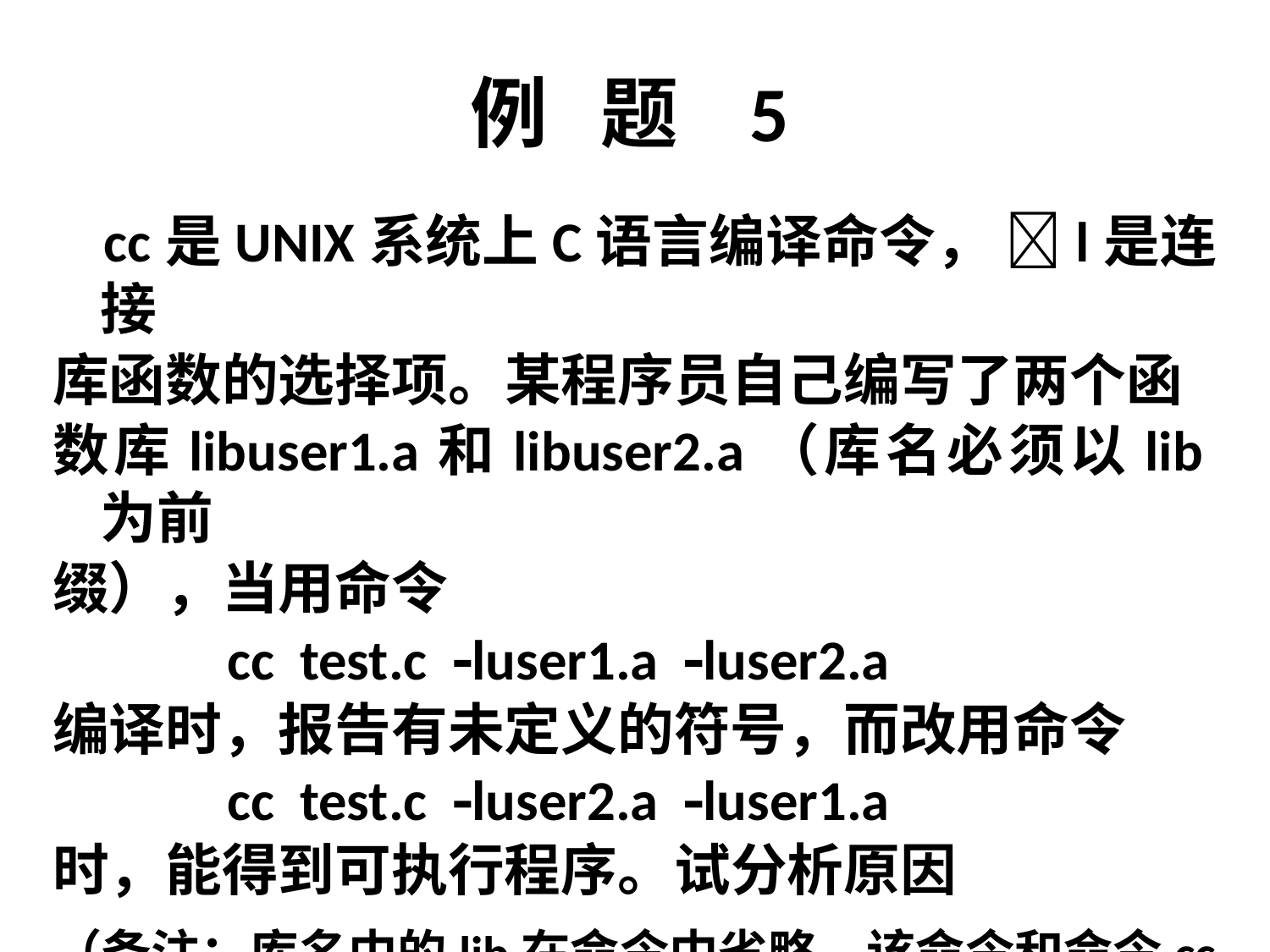

# 例   题   5
    cc是UNIX系统上C语言编译命令， −l是连接
库函数的选择项。某程序员自己编写了两个函
数库libuser1.a和libuser2.a（库名必须以lib为前
缀），当用命令
		cc  test.c  −luser1.a  −luser2.a
编译时，报告有未定义的符号，而改用命令
		cc  test.c  −luser2.a  −luser1.a
时，能得到可执行程序。试分析原因
（备注：库名中的lib在命令中省略。该命令和命令cc
 test.c libuser1.a libuser2.a的效果一致）